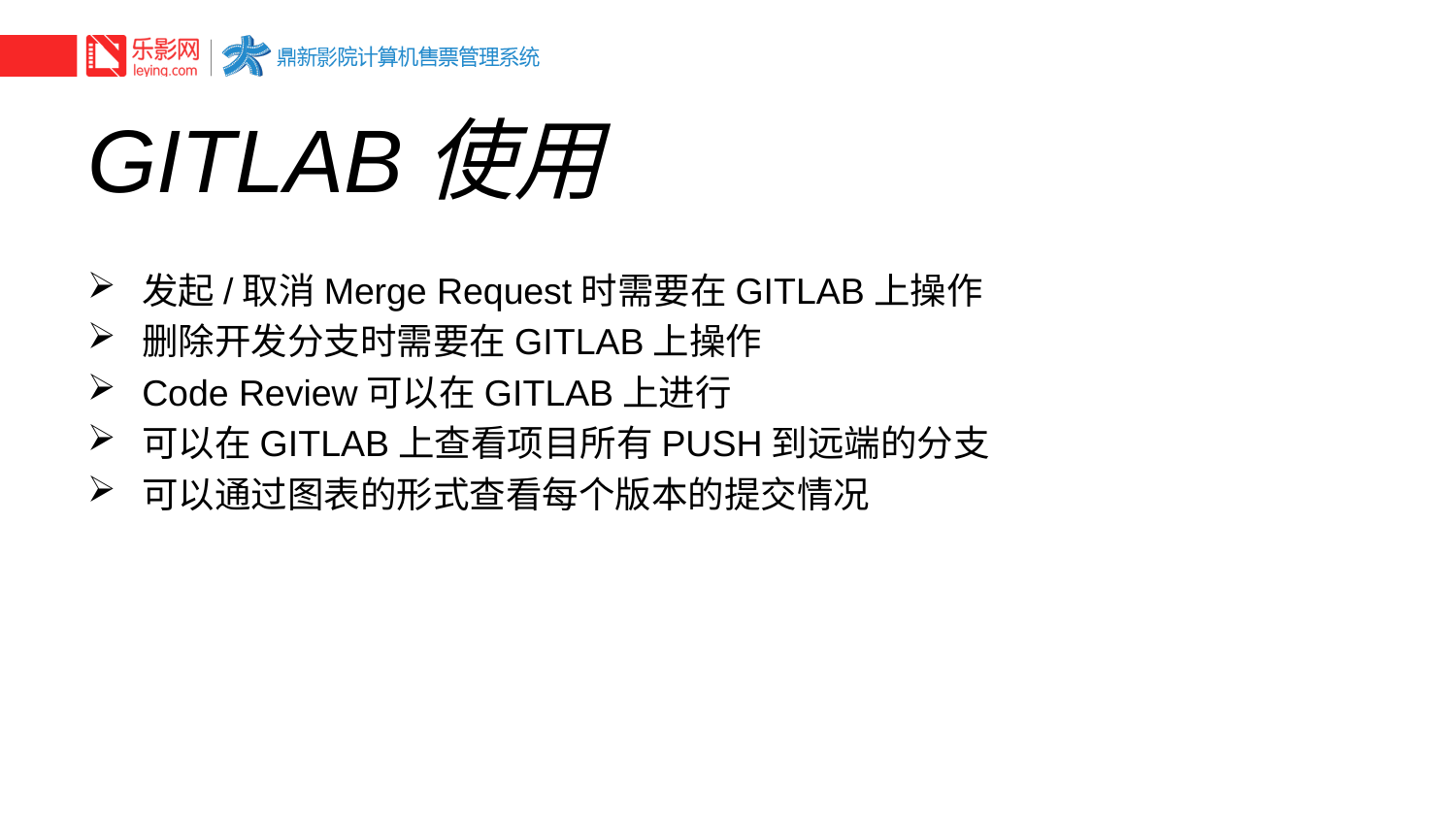

# GITLAB使用
发起/取消Merge Request时需要在GITLAB上操作
删除开发分支时需要在GITLAB上操作
Code Review可以在GITLAB上进行
可以在GITLAB上查看项目所有PUSH到远端的分支
可以通过图表的形式查看每个版本的提交情况